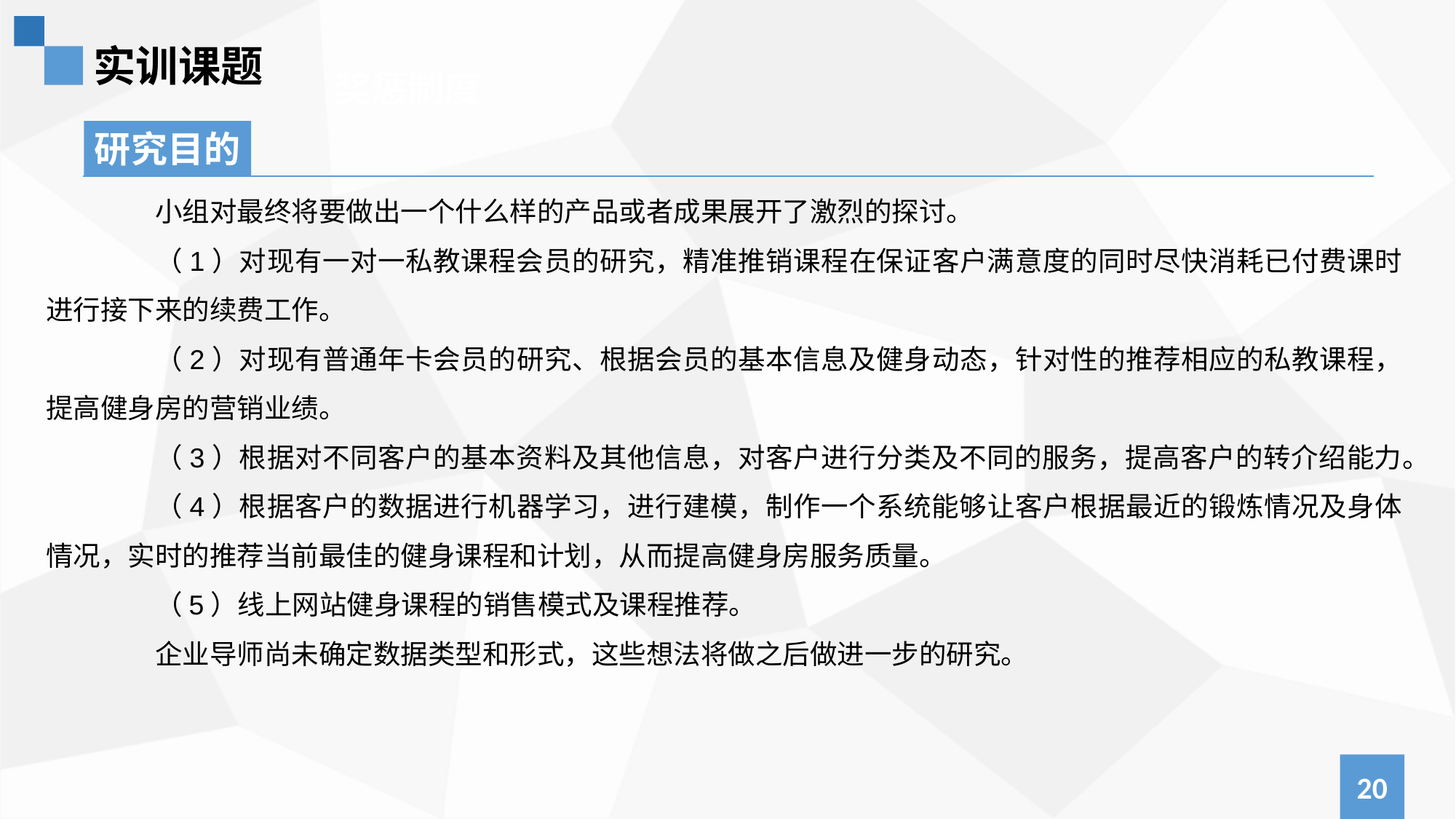

实训课题
奖惩制度
研究目的
	小组对最终将要做出一个什么样的产品或者成果展开了激烈的探讨。
	（1）对现有一对一私教课程会员的研究，精准推销课程在保证客户满意度的同时尽快消耗已付费课时进行接下来的续费工作。
	（2）对现有普通年卡会员的研究、根据会员的基本信息及健身动态，针对性的推荐相应的私教课程，提高健身房的营销业绩。
	（3）根据对不同客户的基本资料及其他信息，对客户进行分类及不同的服务，提高客户的转介绍能力。
	（4）根据客户的数据进行机器学习，进行建模，制作一个系统能够让客户根据最近的锻炼情况及身体情况，实时的推荐当前最佳的健身课程和计划，从而提高健身房服务质量。
	（5）线上网站健身课程的销售模式及课程推荐。
	企业导师尚未确定数据类型和形式，这些想法将做之后做进一步的研究。

20